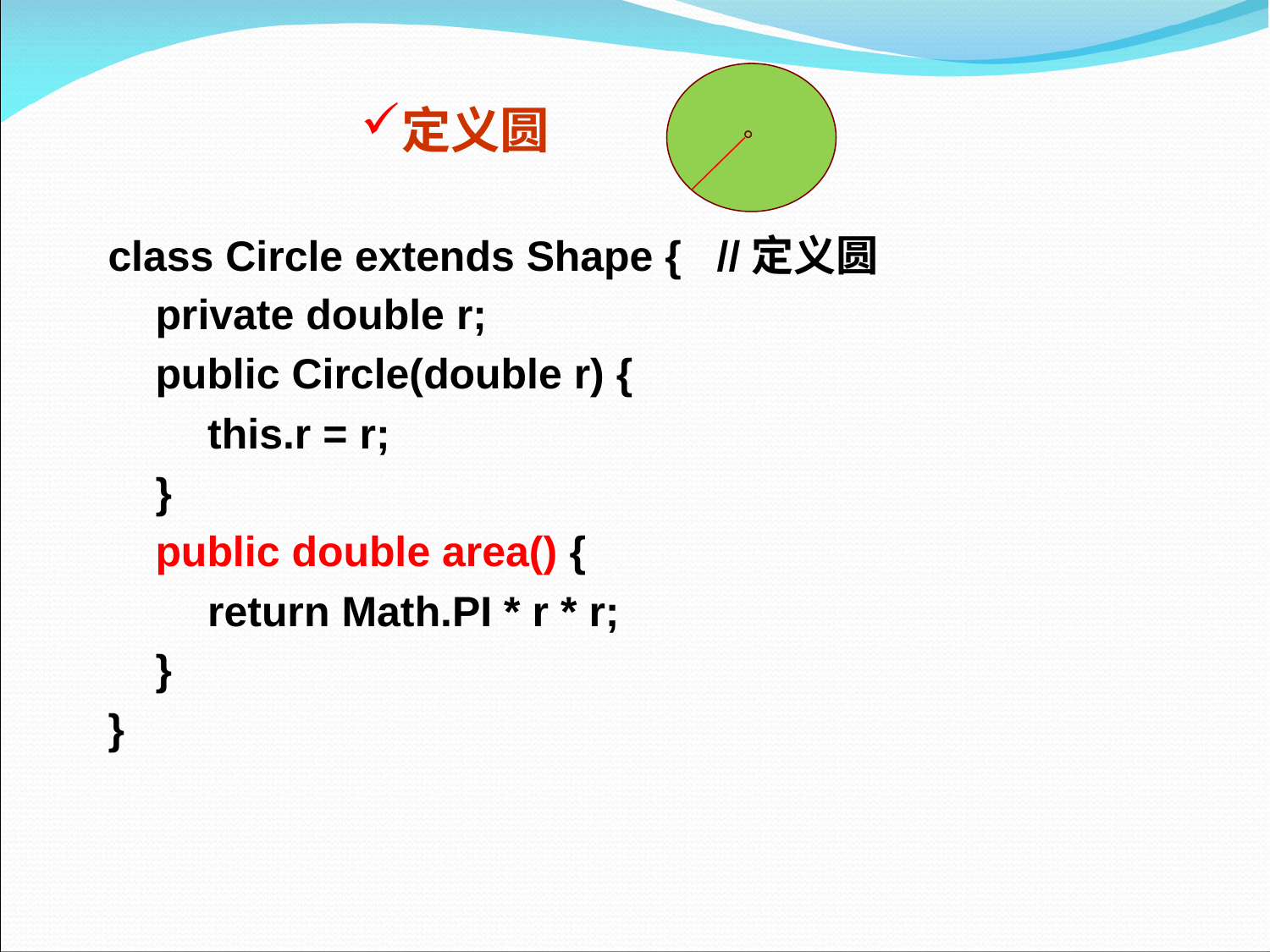

# 定义圆

class Circle extends Shape {   //定义圆
    private double r;
    public Circle(double r) {
	      this.r = r;
    }
    public double area() {
	      return Math.PI * r * r;
    }
}